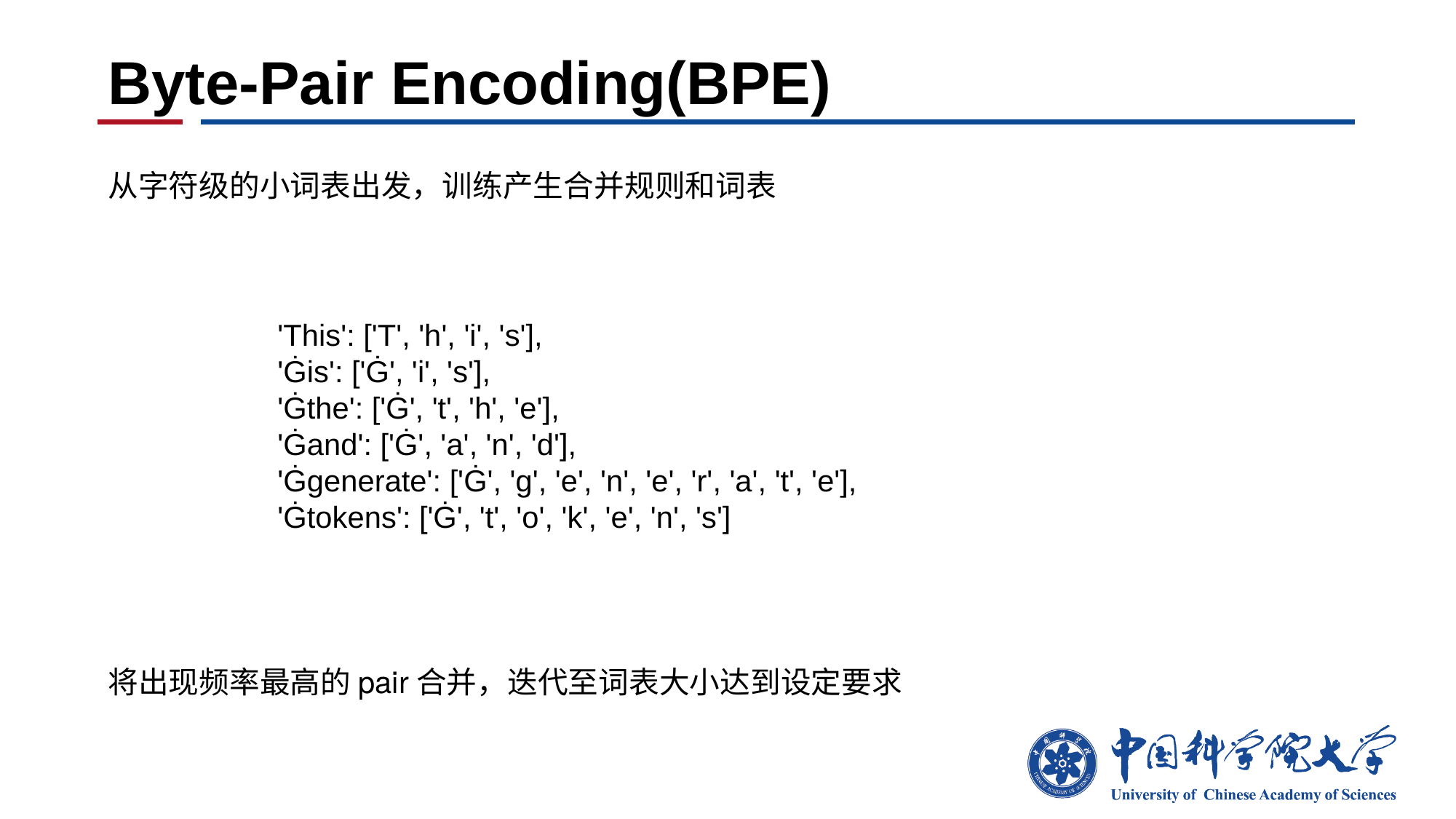

# Byte-Pair Encoding(BPE)
从字符级的小词表出发，训练产生合并规则和词表
'This': ['T', 'h', 'i', 's'],
'Ġis': ['Ġ', 'i', 's'],
'Ġthe': ['Ġ', 't', 'h', 'e'],
'Ġand': ['Ġ', 'a', 'n', 'd'],
'Ġgenerate': ['Ġ', 'g', 'e', 'n', 'e', 'r', 'a', 't', 'e'],
'Ġtokens': ['Ġ', 't', 'o', 'k', 'e', 'n', 's']
将出现频率最高的pair合并，迭代至词表大小达到设定要求